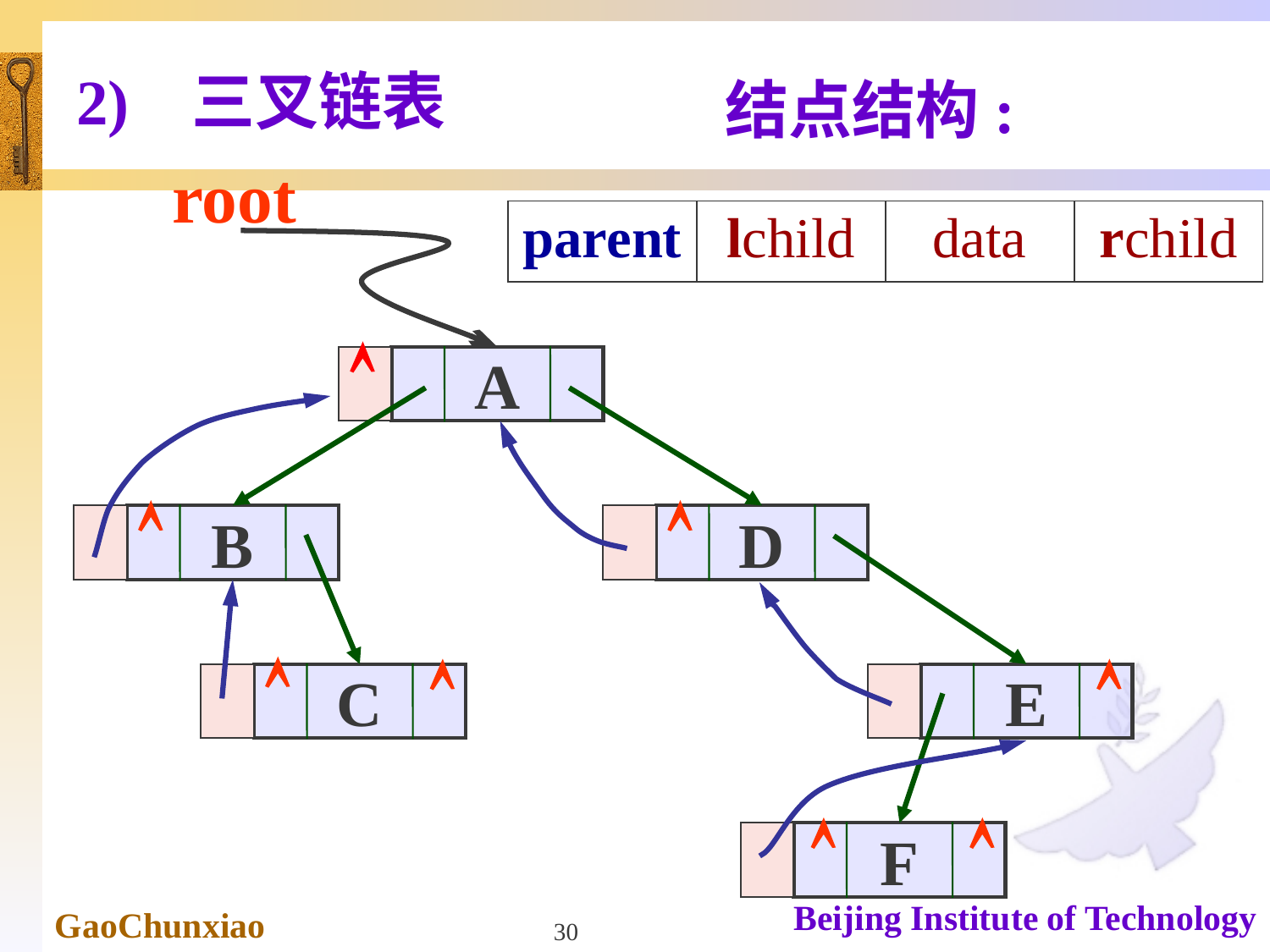

# 2)   三叉链表
结点结构:
root

| parent | lchild | data | rchild |
| --- | --- | --- | --- |
∧

A

∧
B

∧
D

∧
∧
C

∧
E

∧
∧
F

30